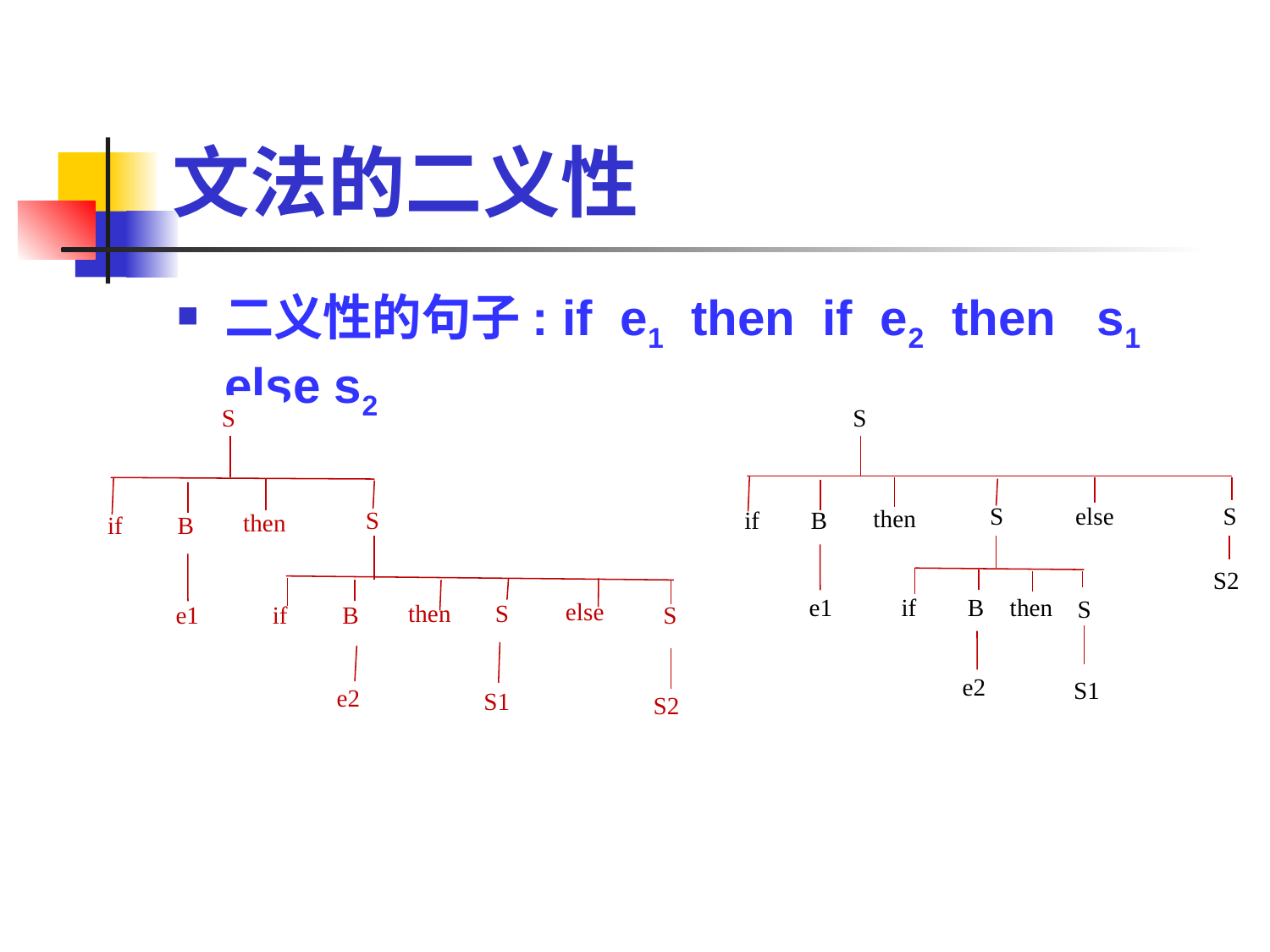

# 文法的二义性
二义性的句子: if  e1  then  if  e2  then   s1 else s2

S
S
then
if
B
else
S
then
if
B
e1
S
e2
S1
S2
S
S
else
S
then
if
B
S2
if
B
then
e1
S
e2
S1